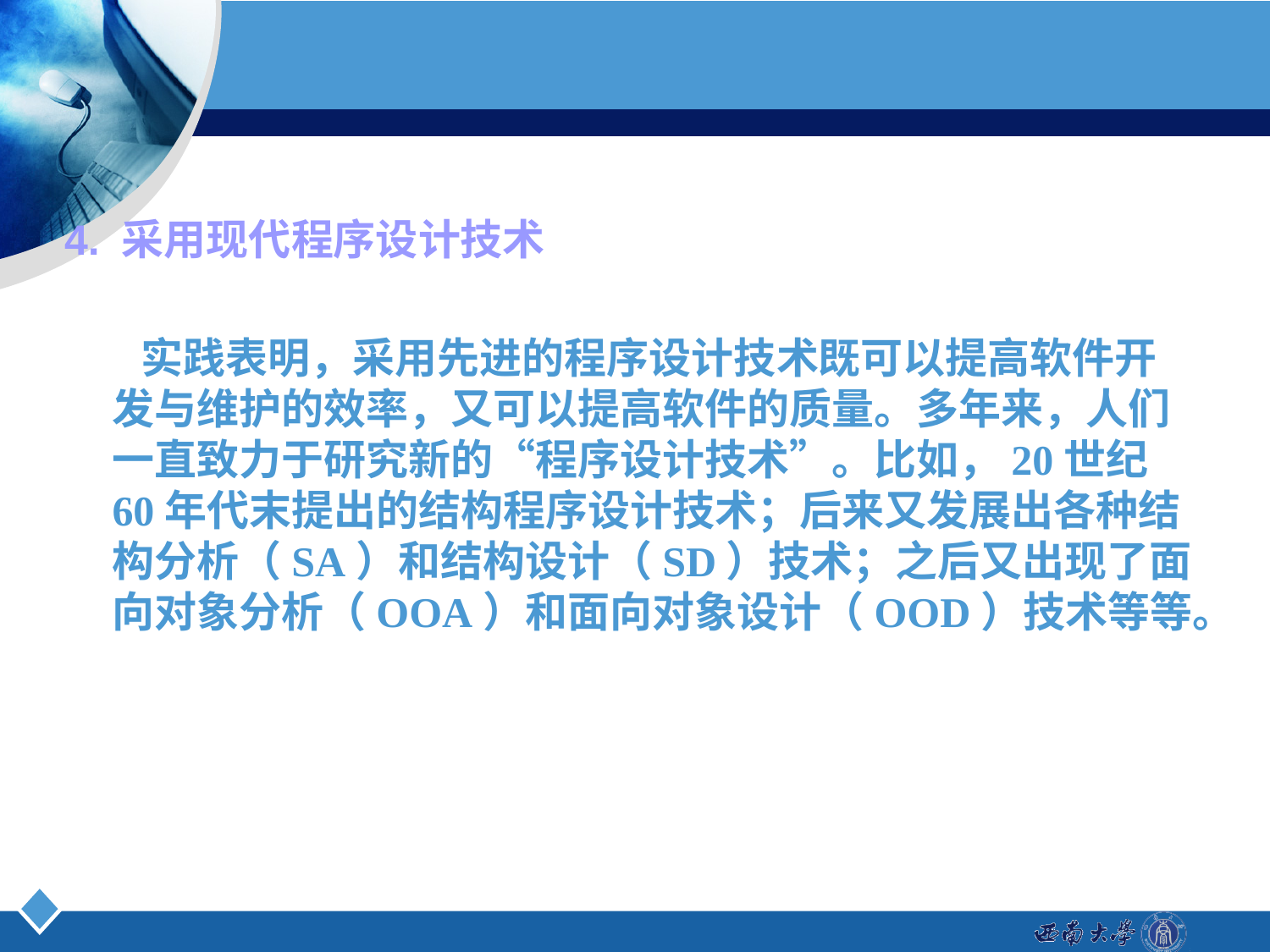

4. 采用现代程序设计技术

       实践表明，采用先进的程序设计技术既可以提高软件开发与维护的效率，又可以提高软件的质量。多年来，人们一直致力于研究新的“程序设计技术”。比如，20世纪60年代末提出的结构程序设计技术；后来又发展出各种结构分析（SA）和结构设计（SD）技术；之后又出现了面向对象分析（OOA）和面向对象设计（OOD）技术等等。